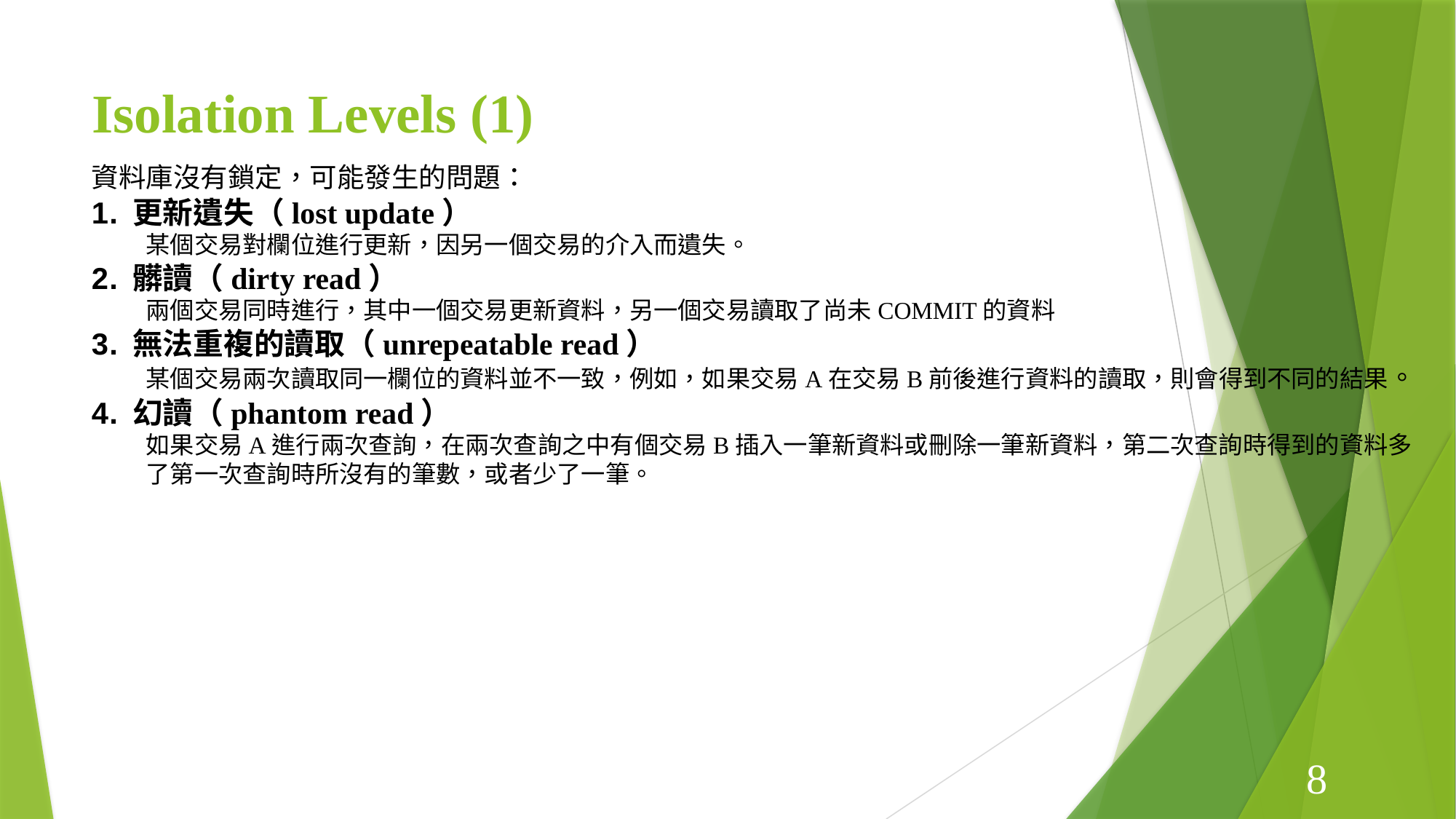

# Isolation Levels (1)
資料庫沒有鎖定，可能發生的問題：
更新遺失（lost update）
某個交易對欄位進行更新，因另一個交易的介入而遺失。
髒讀（dirty read）
兩個交易同時進行，其中一個交易更新資料，另一個交易讀取了尚未COMMIT的資料
無法重複的讀取（unrepeatable read）
某個交易兩次讀取同一欄位的資料並不一致，例如，如果交易A在交易B前後進行資料的讀取，則會得到不同的結果。
幻讀（phantom read）
如果交易A進行兩次查詢，在兩次查詢之中有個交易B插入一筆新資料或刪除一筆新資料，第二次查詢時得到的資料多了第一次查詢時所沒有的筆數，或者少了一筆。

8